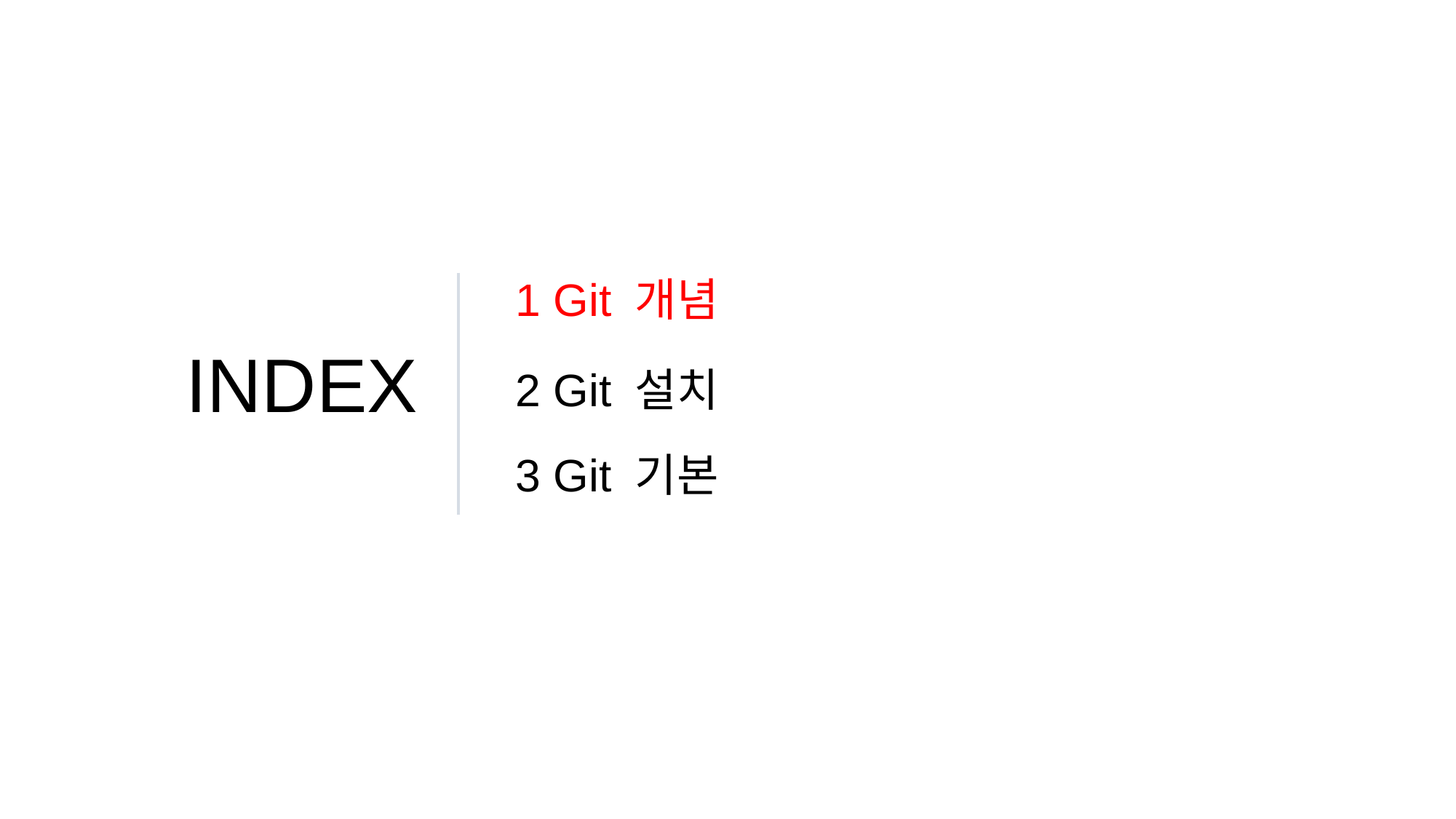

1 Git 개념
INDEX
2 Git 설치
3 Git 기본